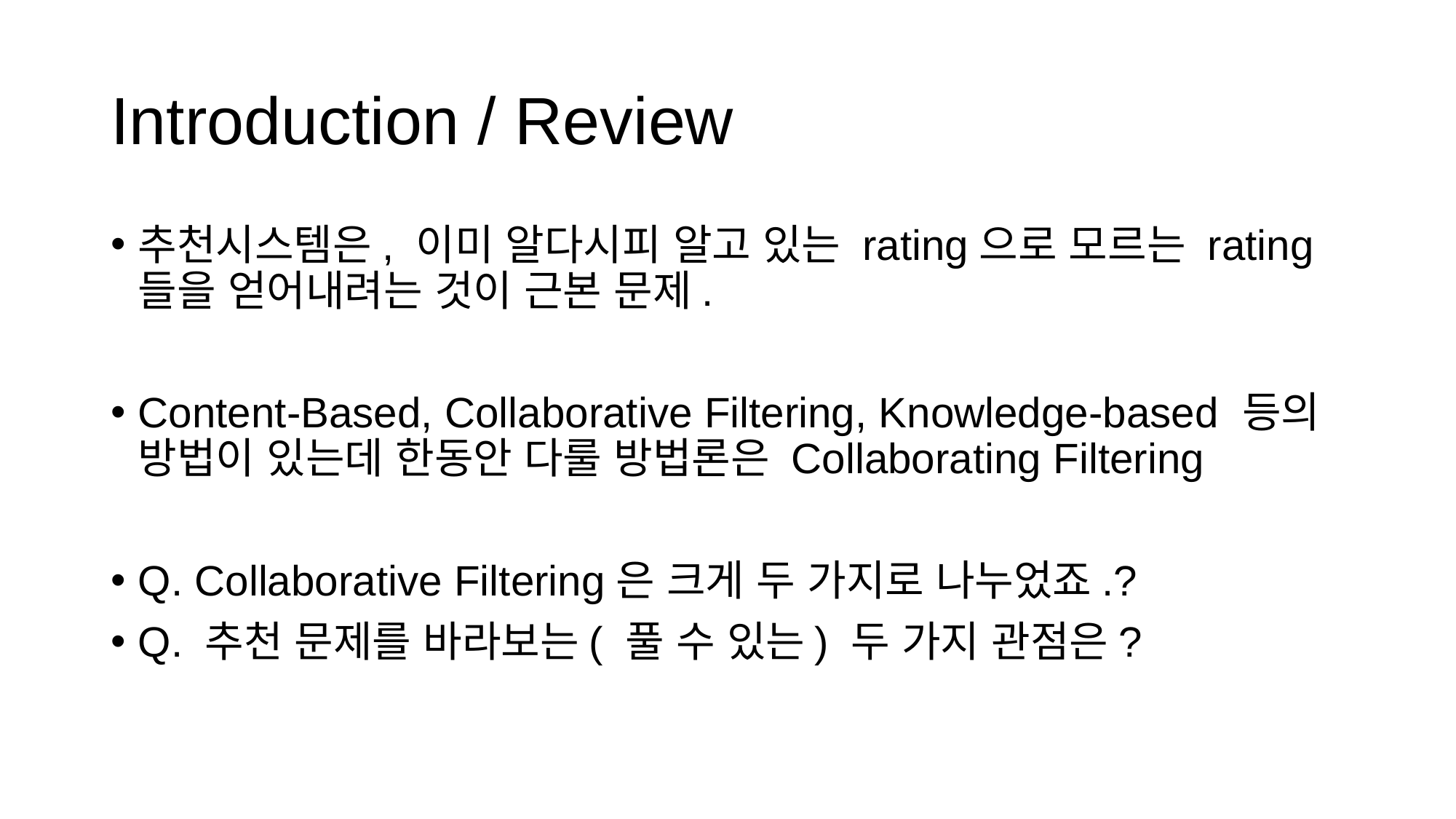

# Introduction / Review
추천시스템은, 이미 알다시피 알고 있는 rating으로 모르는 rating들을 얻어내려는 것이 근본 문제.

Content-Based, Collaborative Filtering, Knowledge-based 등의 방법이 있는데 한동안 다룰 방법론은 Collaborating Filtering

Q. Collaborative Filtering은 크게 두 가지로 나누었죠.?
Q. 추천 문제를 바라보는( 풀 수 있는) 두 가지 관점은?